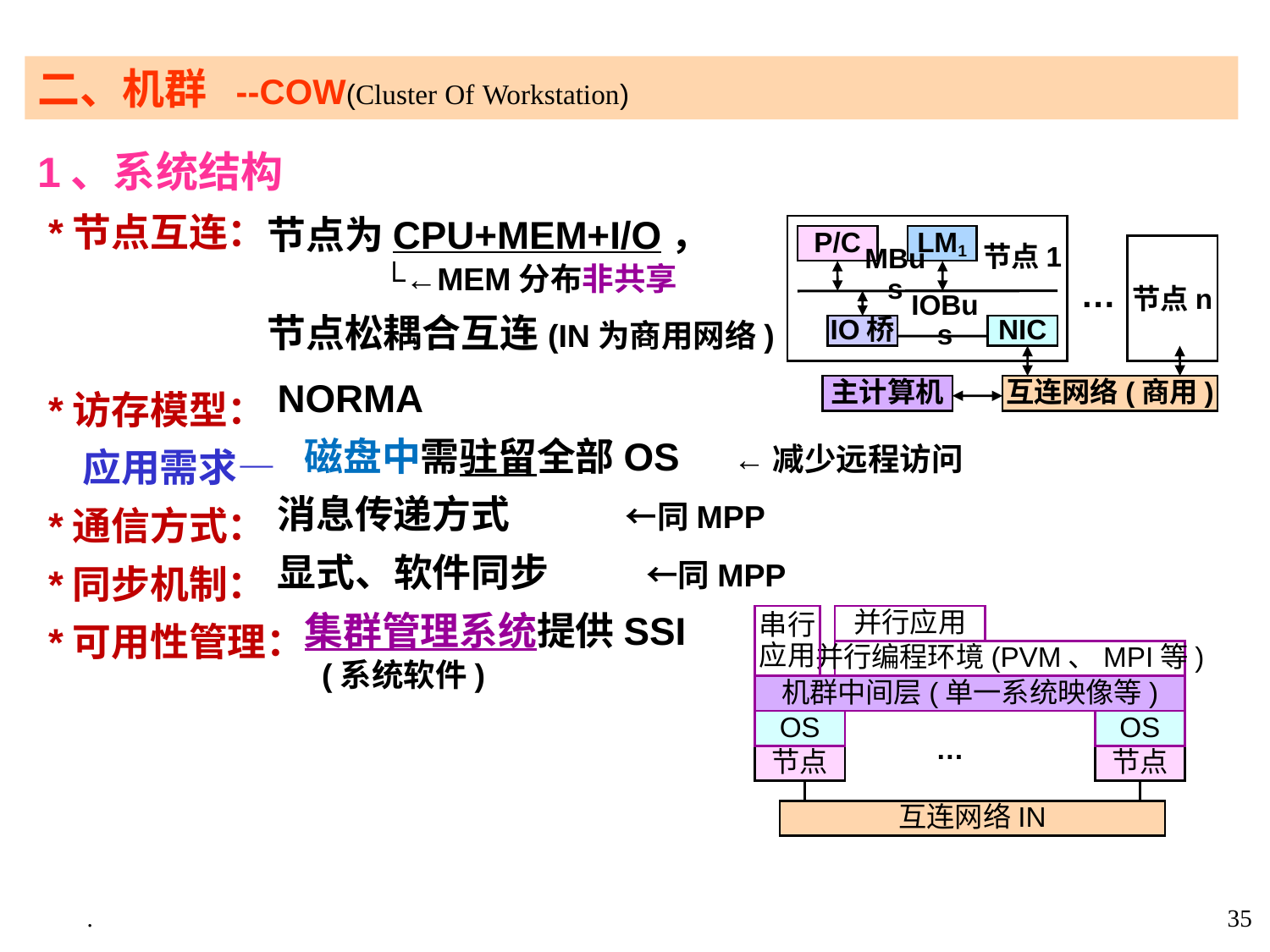

二、机群  --COW(Cluster Of Workstation)
1、系统结构
 *节点互连：

 *访存模型：
    应用需求—
 *通信方式：
 *同步机制：
 *可用性管理：
节点为CPU+MEM+I/O，
             └←MEM分布非共享
节点松耦合互连(IN为商用网络)

P/C
LM1
节点1
节点n
MBus

…

IOBus
IO桥
NIC

主计算机
互连网络(商用)

NORMA
  磁盘中需驻留全部OS     ←减少远程访问
消息传递方式             ←同MPP
显式、软件同步           ←同MPP
  集群管理系统提供SSI
     (系统软件)
串行应用
并行应用
并行编程环境(PVM、MPI等)
机群中间层(单一系统映像等)
OS
OS
…
节点
节点
互连网络IN
.
35